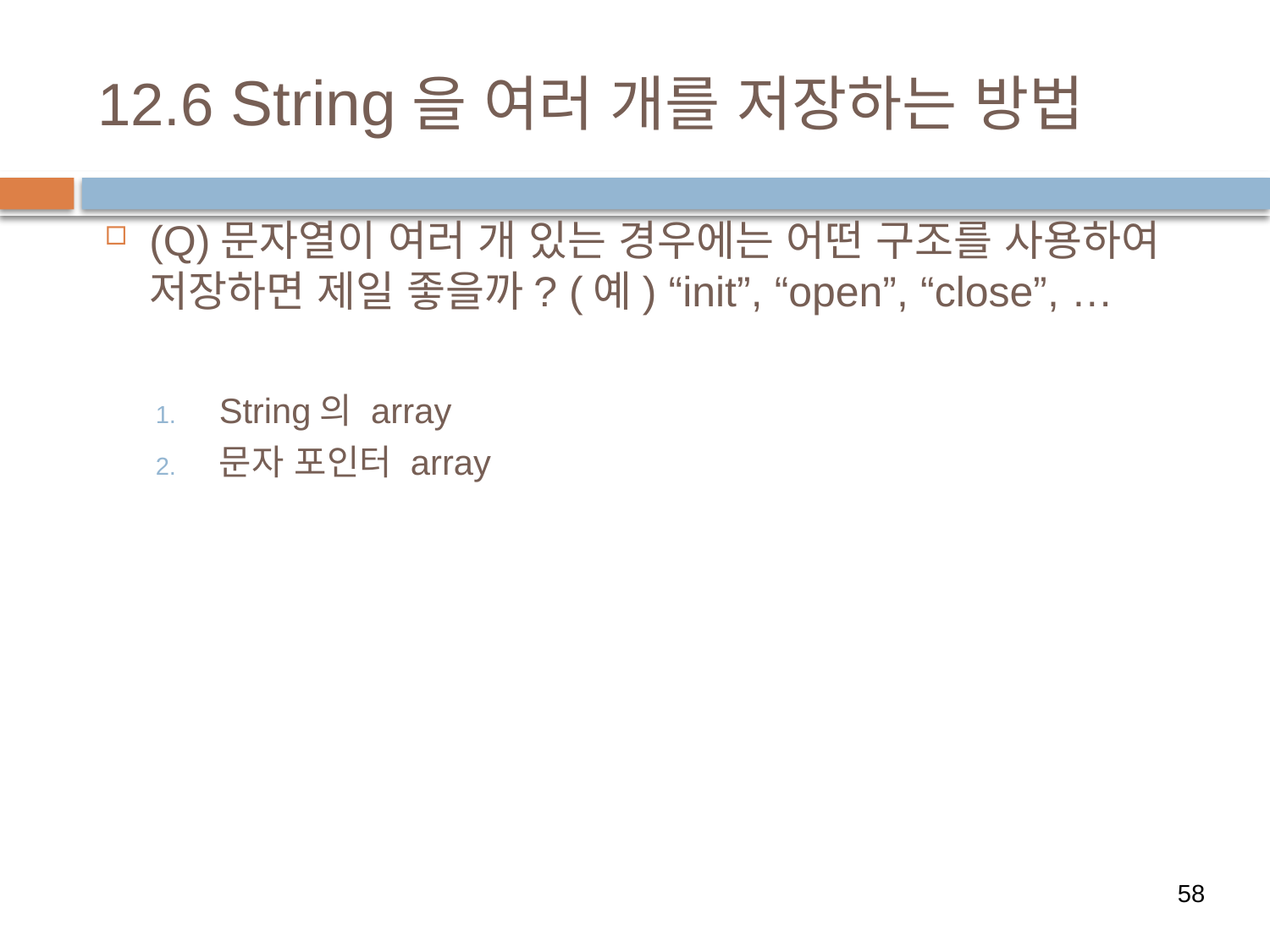

# 12.6 String을 여러 개를 저장하는 방법
(Q)문자열이 여러 개 있는 경우에는 어떤 구조를 사용하여 저장하면 제일 좋을까? (예) “init”, “open”, “close”, …

String의 array
문자 포인터 array

58